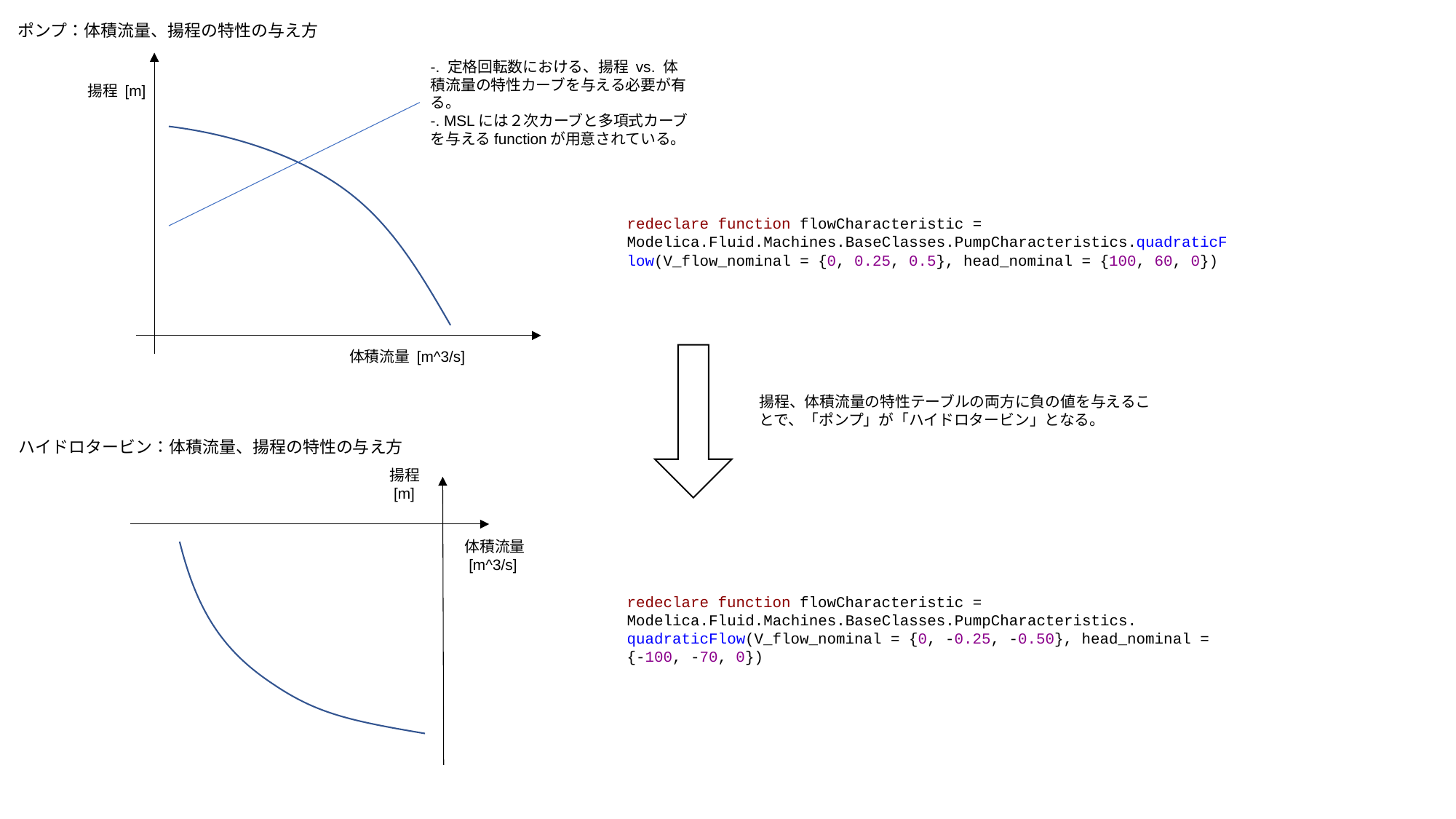

ポンプ：体積流量、揚程の特性の与え方
-. 定格回転数における、揚程 vs. 体積流量の特性カーブを与える必要が有る。
-. MSLには２次カーブと多項式カーブを与えるfunctionが用意されている。
揚程 [m]

redeclare function flowCharacteristic = Modelica.Fluid.Machines.BaseClasses.PumpCharacteristics.quadraticFlow(V_flow_nominal = {0, 0.25, 0.5}, head_nominal = {100, 60, 0})
体積流量 [m^3/s]

揚程、体積流量の特性テーブルの両方に負の値を与えることで、「ポンプ」が「ハイドロタービン」となる。
ハイドロタービン：体積流量、揚程の特性の与え方
揚程
 [m]
体積流量
 [m^3/s]

redeclare function flowCharacteristic = Modelica.Fluid.Machines.BaseClasses.PumpCharacteristics. quadraticFlow(V_flow_nominal = {0, -0.25, -0.50}, head_nominal = {-100, -70, 0})